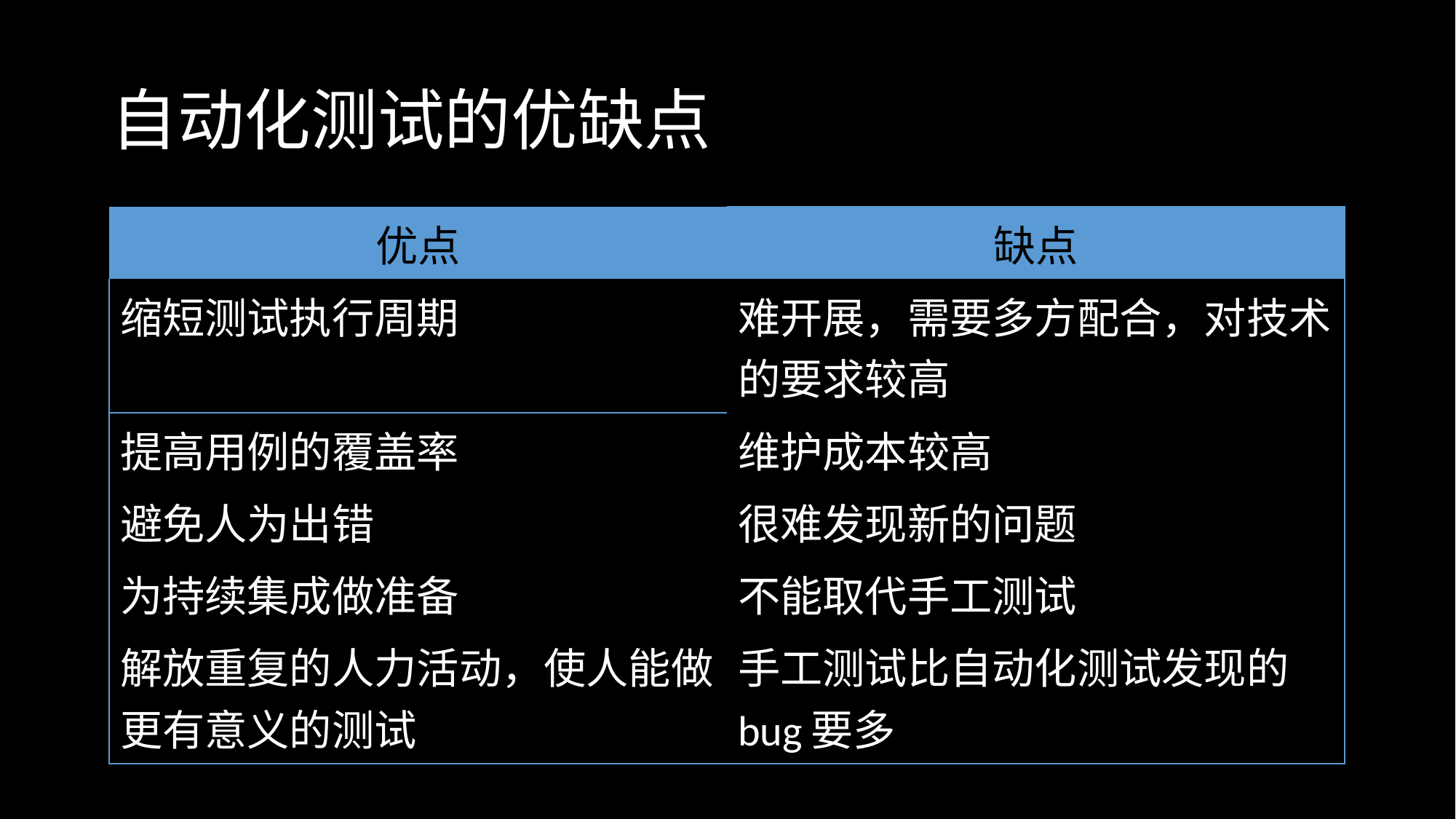

# 自动化测试的优缺点
| 优点 | 缺点 |
| --- | --- |
| 缩短测试执行周期 | 难开展，需要多方配合，对技术的要求较高 |
| 提高用例的覆盖率 | 维护成本较高 |
| 避免人为出错 | 很难发现新的问题 |
| 为持续集成做准备 | 不能取代手工测试 |
| 解放重复的人力活动，使人能做更有意义的测试 | 手工测试比自动化测试发现的bug要多 |